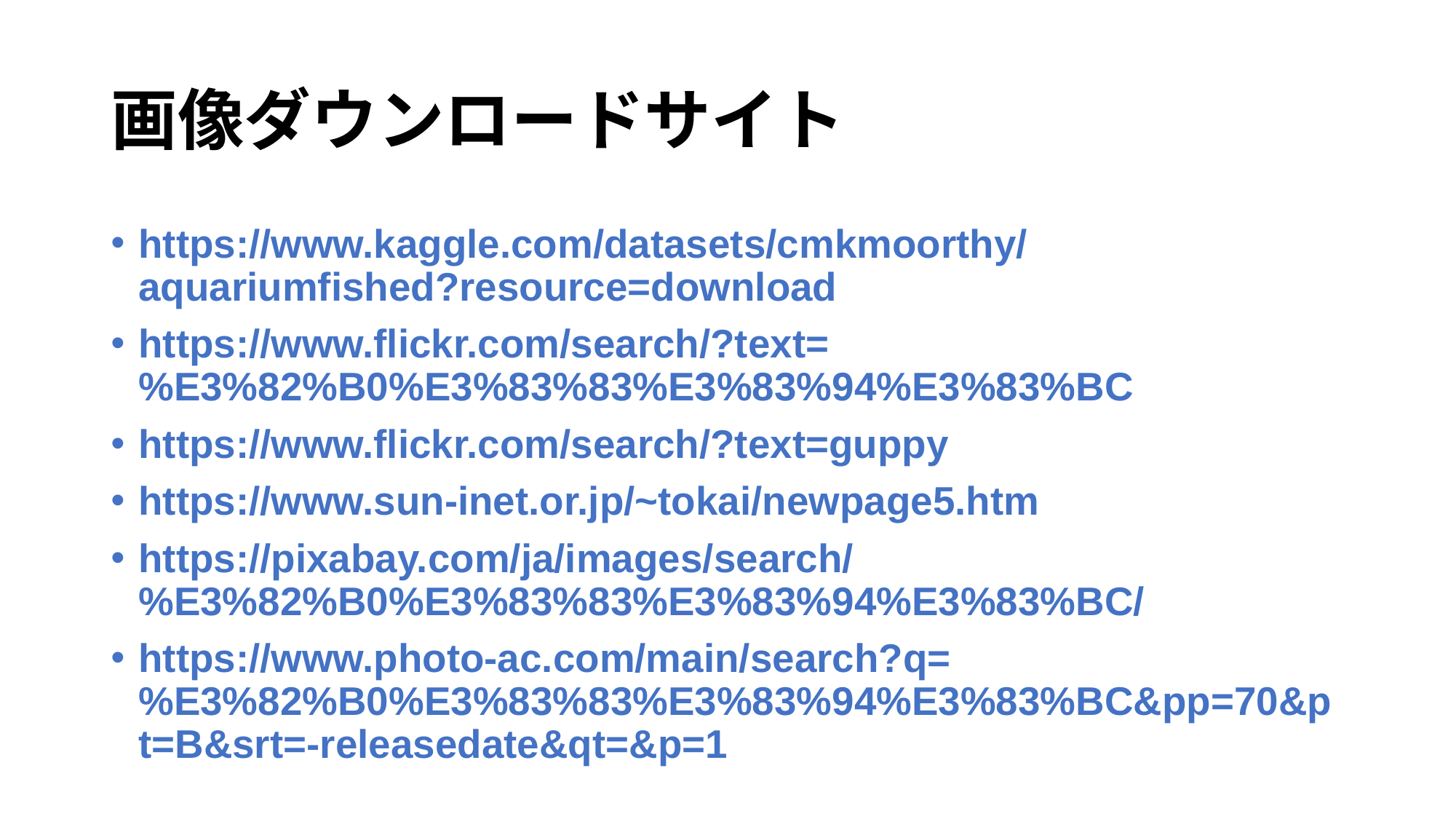

# 画像ダウンロードサイト
https://www.kaggle.com/datasets/cmkmoorthy/aquariumfished?resource=download
https://www.flickr.com/search/?text=%E3%82%B0%E3%83%83%E3%83%94%E3%83%BC
https://www.flickr.com/search/?text=guppy
https://www.sun-inet.or.jp/~tokai/newpage5.htm
https://pixabay.com/ja/images/search/%E3%82%B0%E3%83%83%E3%83%94%E3%83%BC/
https://www.photo-ac.com/main/search?q=%E3%82%B0%E3%83%83%E3%83%94%E3%83%BC&pp=70&pt=B&srt=-releasedate&qt=&p=1